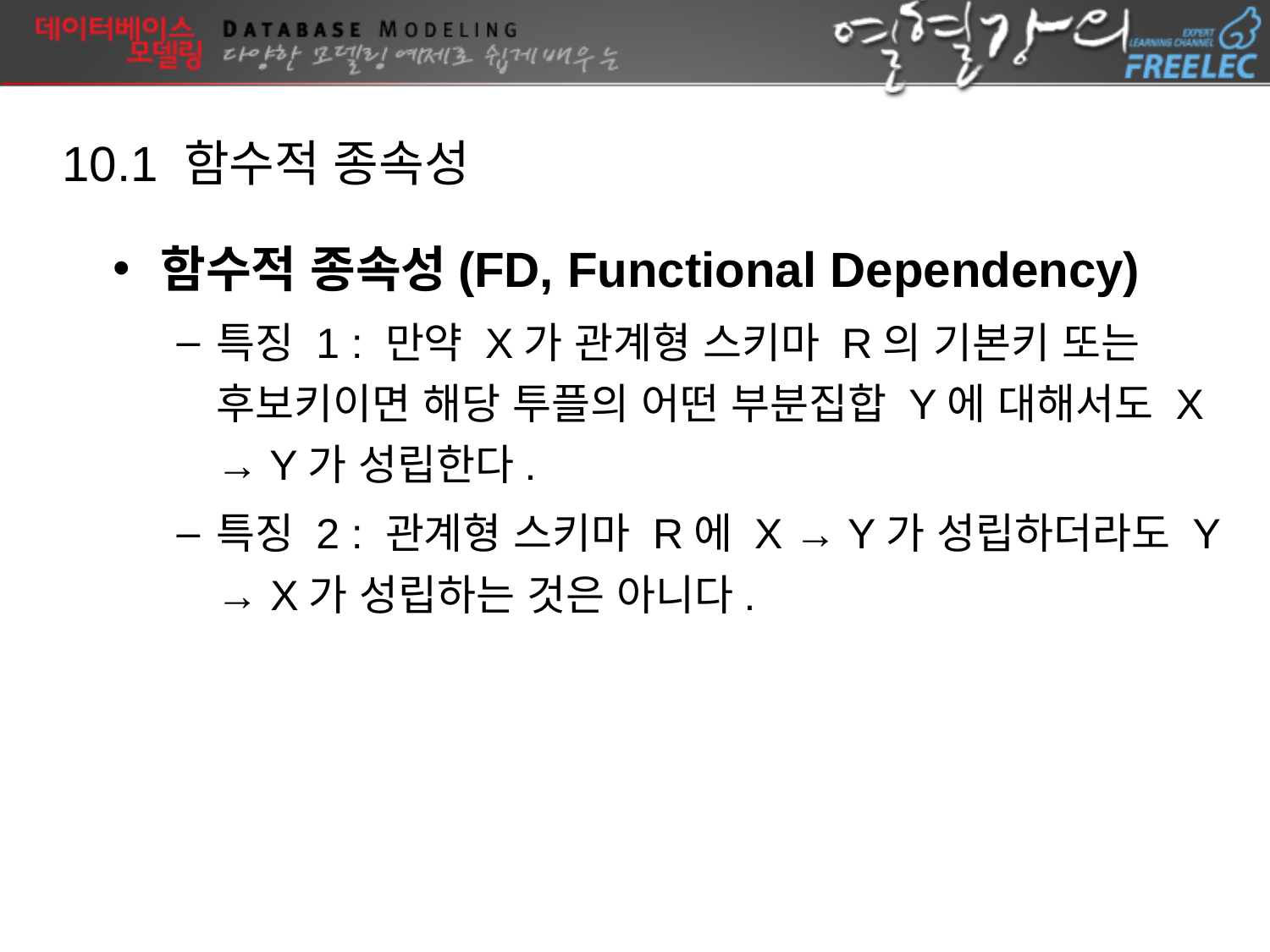

10.1 함수적 종속성
함수적 종속성(FD, Functional Dependency)
특징 1 : 만약 X가 관계형 스키마 R의 기본키 또는 후보키이면 해당 투플의 어떤 부분집합 Y에 대해서도 X → Y가 성립한다.
특징 2 : 관계형 스키마 R에 X → Y가 성립하더라도 Y → X가 성립하는 것은 아니다.